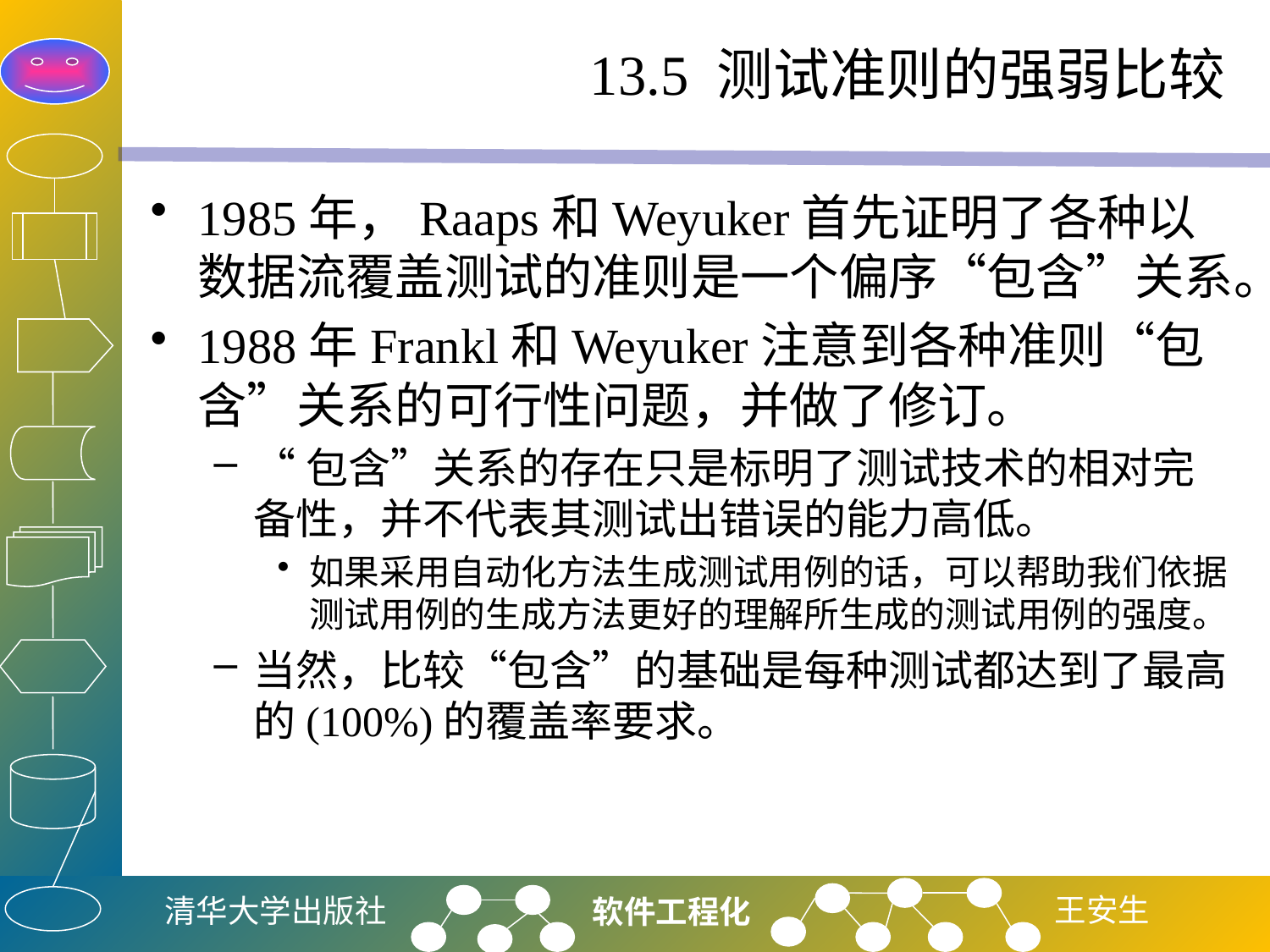

# 13.5 测试准则的强弱比较
1985年，Raaps和Weyuker首先证明了各种以数据流覆盖测试的准则是一个偏序“包含”关系。
1988年Frankl和Weyuker注意到各种准则“包含”关系的可行性问题，并做了修订。
“包含”关系的存在只是标明了测试技术的相对完备性，并不代表其测试出错误的能力高低。
如果采用自动化方法生成测试用例的话，可以帮助我们依据测试用例的生成方法更好的理解所生成的测试用例的强度。
当然，比较“包含”的基础是每种测试都达到了最高的(100%)的覆盖率要求。